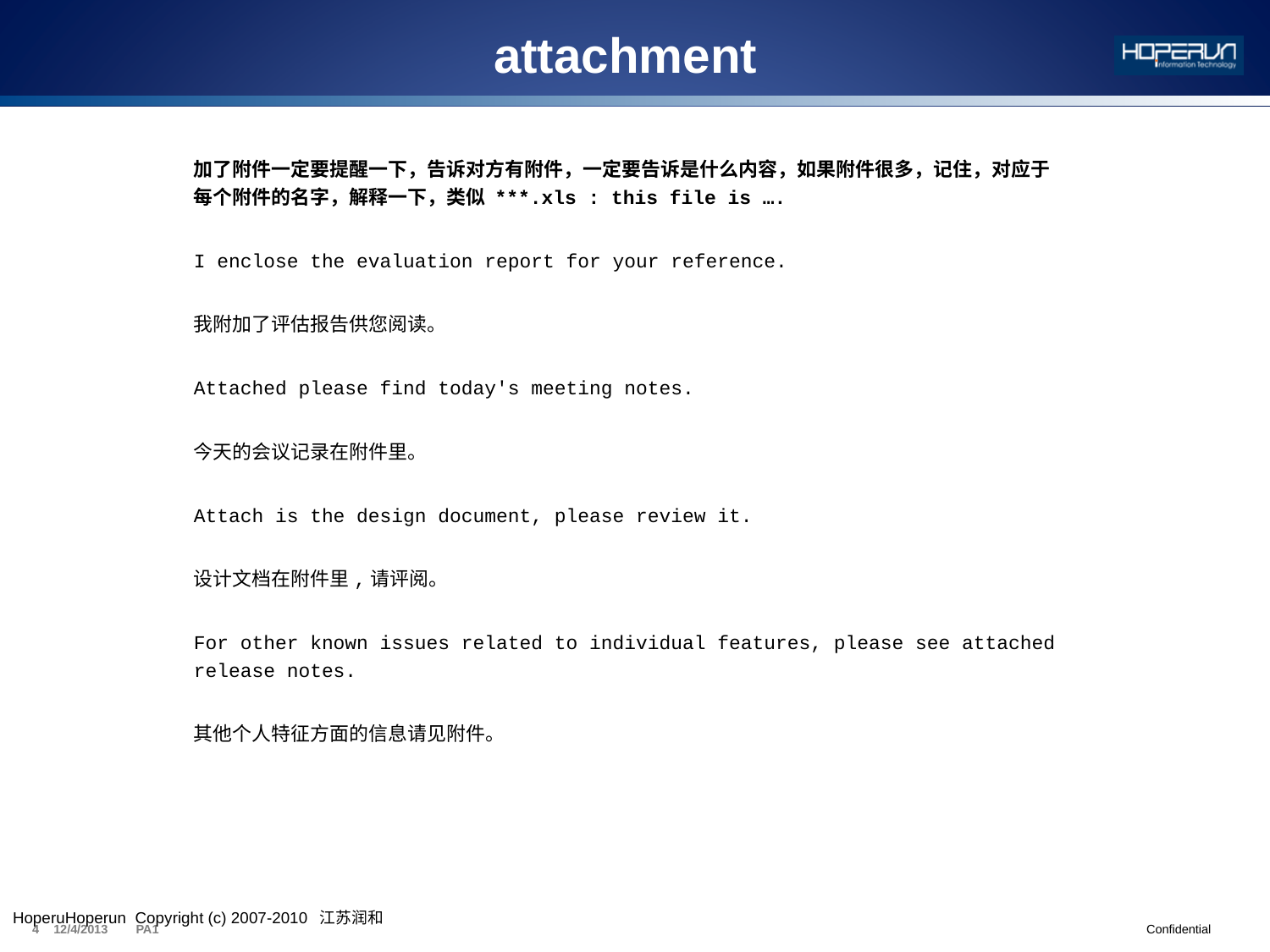

attachment
加了附件一定要提醒一下，告诉对方有附件，一定要告诉是什么内容，如果附件很多，记住，对应于每个附件的名字，解释一下，类似 ***.xls : this file is ….

I enclose the evaluation report for your reference.

我附加了评估报告供您阅读。

Attached please find today's meeting notes.

今天的会议记录在附件里。

Attach is the design document, please review it.

设计文档在附件里,请评阅。

For other known issues related to individual features, please see attached release notes.

其他个人特征方面的信息请见附件。

HoperuHoperun  Copyright (c) 2007-2010  江苏润和